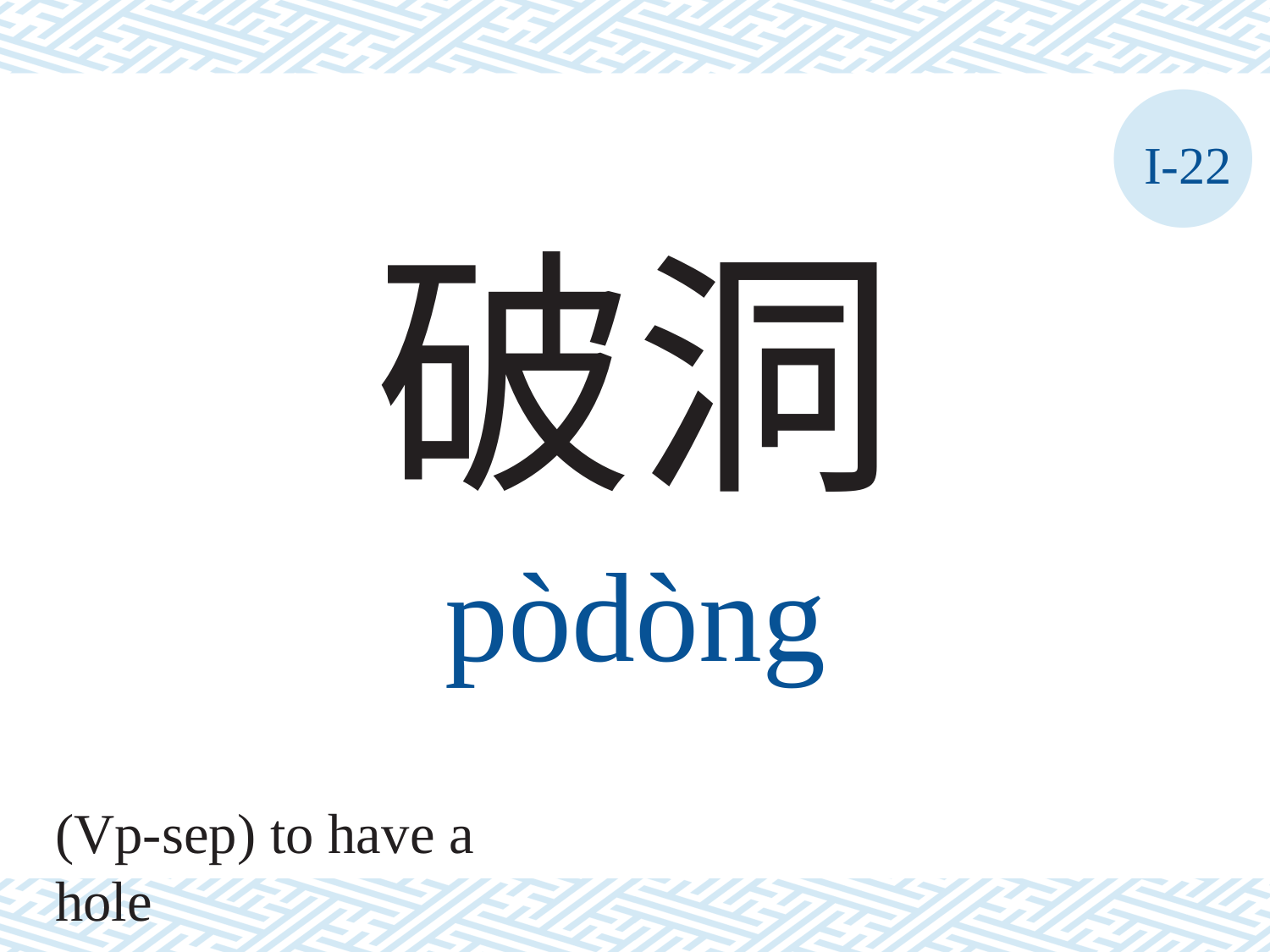

I-22
破洞
pòdòng
(Vp-sep) to have a hole